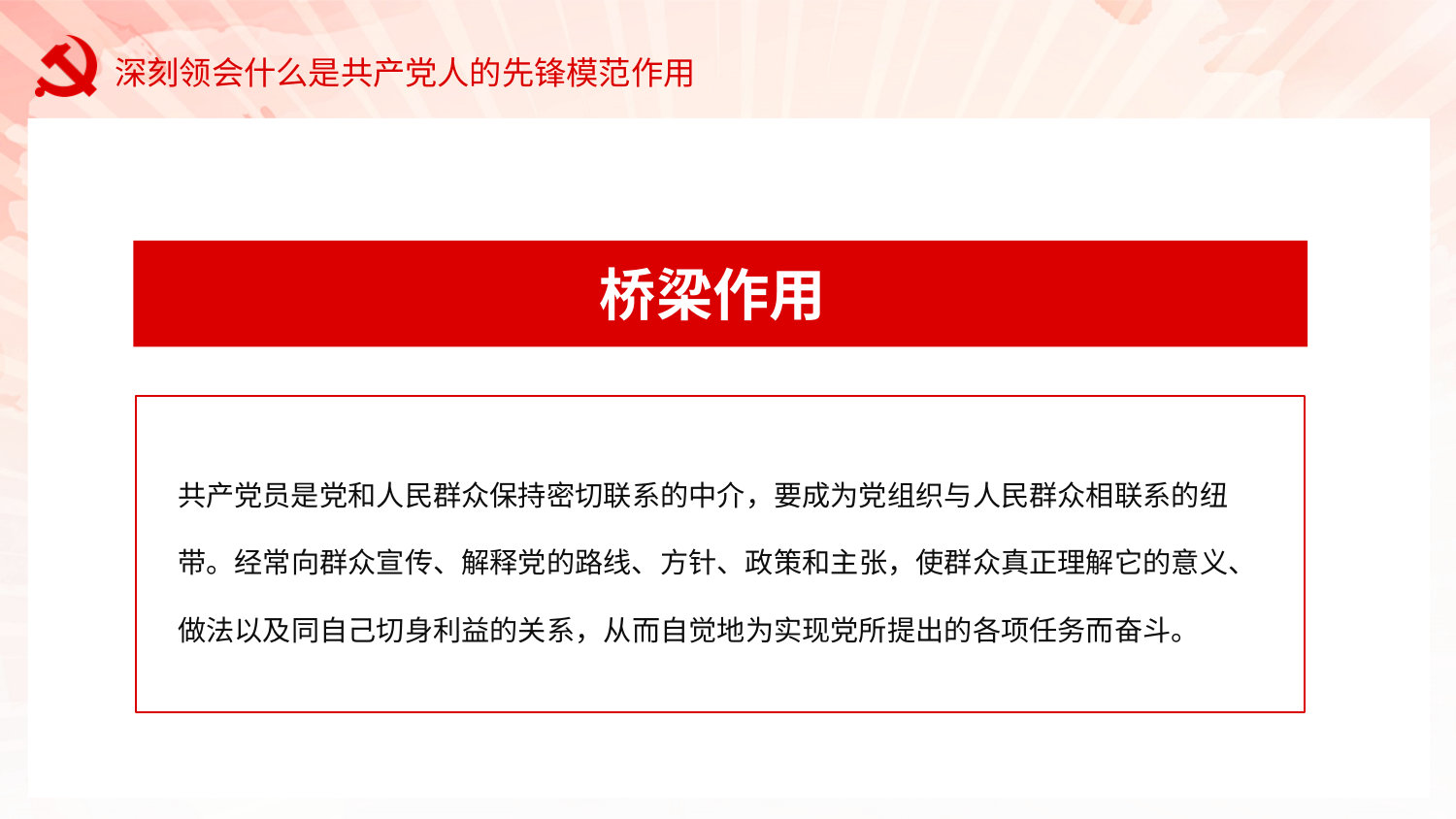

桥梁作用

共产党员是党和人民群众保持密切联系的中介，要成为党组织与人民群众相联系的纽带。经常向群众宣传、解释党的路线、方针、政策和主张，使群众真正理解它的意义、做法以及同自己切身利益的关系，从而自觉地为实现党所提出的各项任务而奋斗。